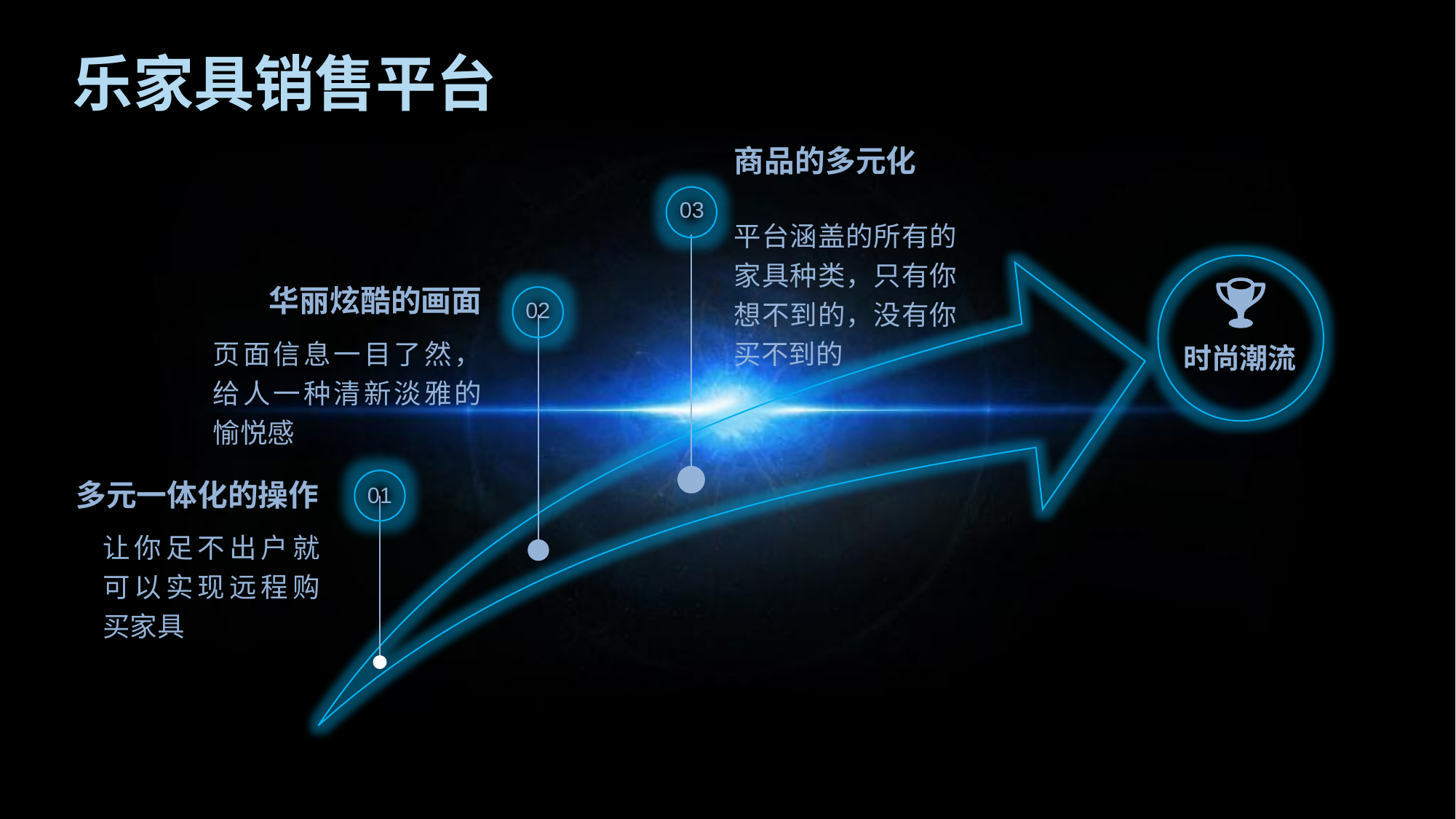

乐家具销售平台
商品的多元化

03
平台涵盖的所有的家具种类，只有你想不到的，没有你买不到的

华丽炫酷的画面

02

页面信息一目了然，给人一种清新淡雅的愉悦感
时尚潮流

多元一体化的操作

01

让你足不出户就可以实现远程购买家具